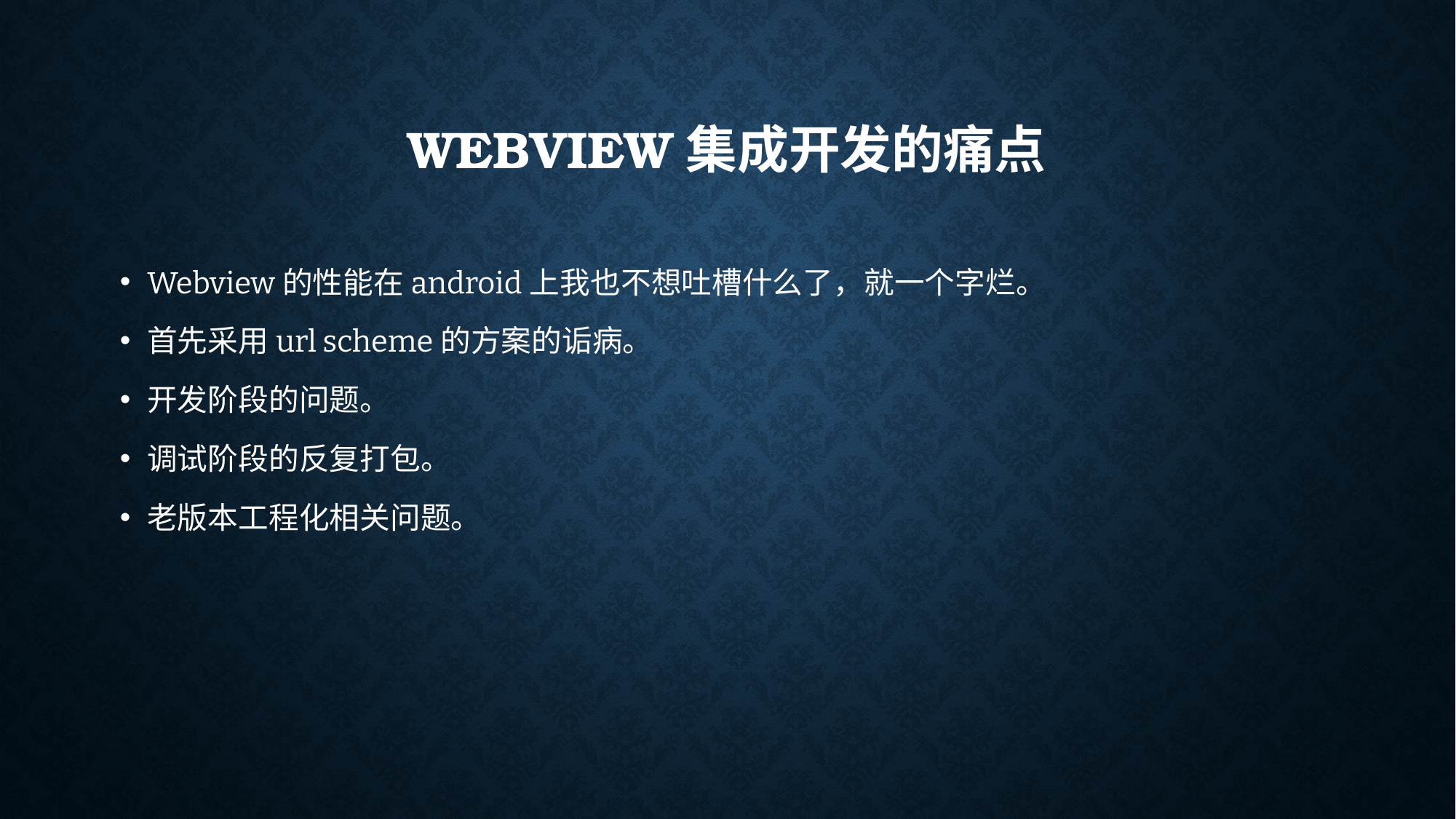

# Webview集成开发的痛点
Webview的性能在android上我也不想吐槽什么了，就一个字烂。
首先采用url scheme的方案的诟病。
开发阶段的问题。
调试阶段的反复打包。
老版本工程化相关问题。